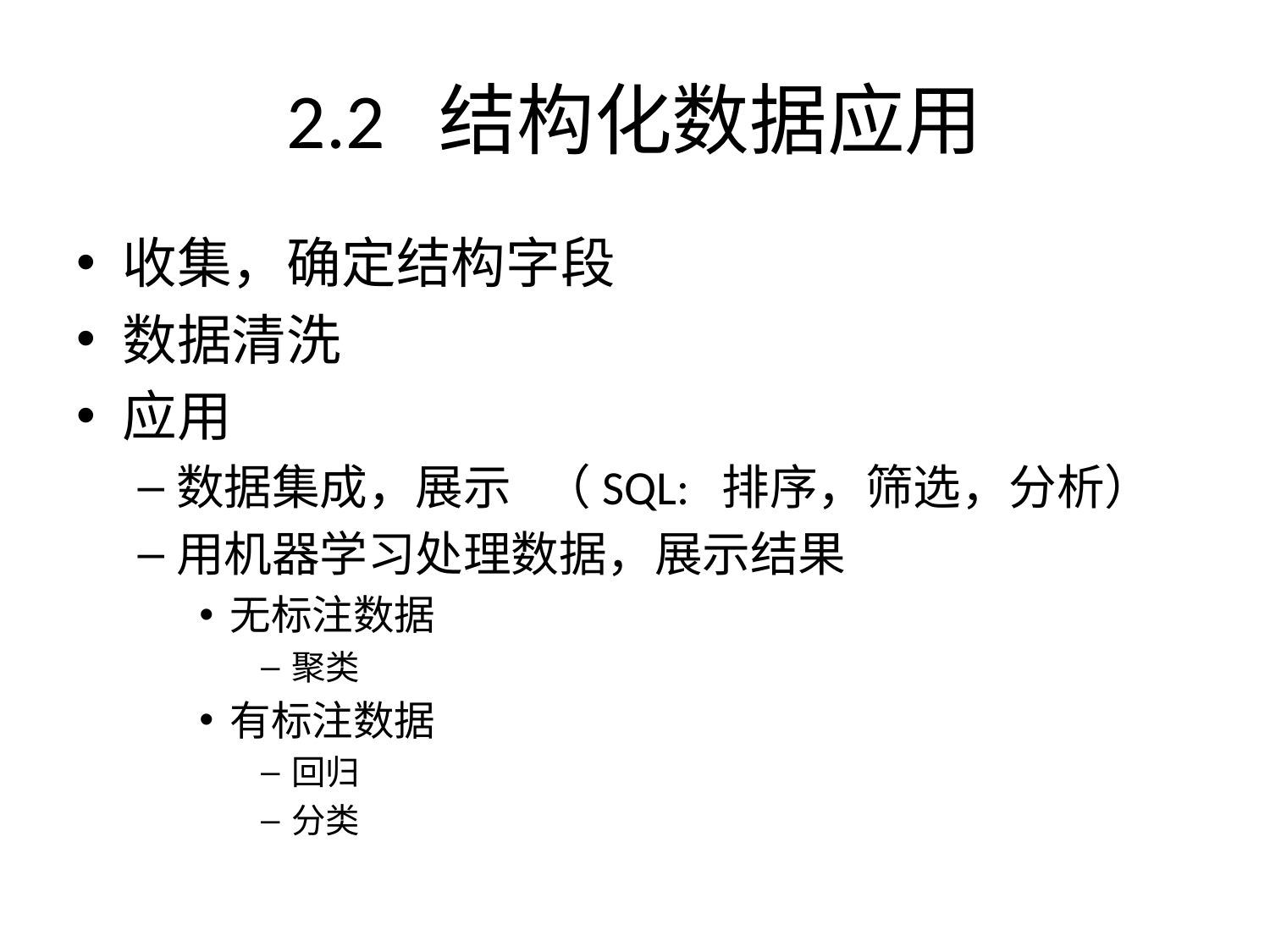

# 2.2  结构化数据应用
收集，确定结构字段
数据清洗
应用
数据集成，展示   （SQL:  排序，筛选，分析）
用机器学习处理数据，展示结果
无标注数据
聚类
有标注数据
回归
分类